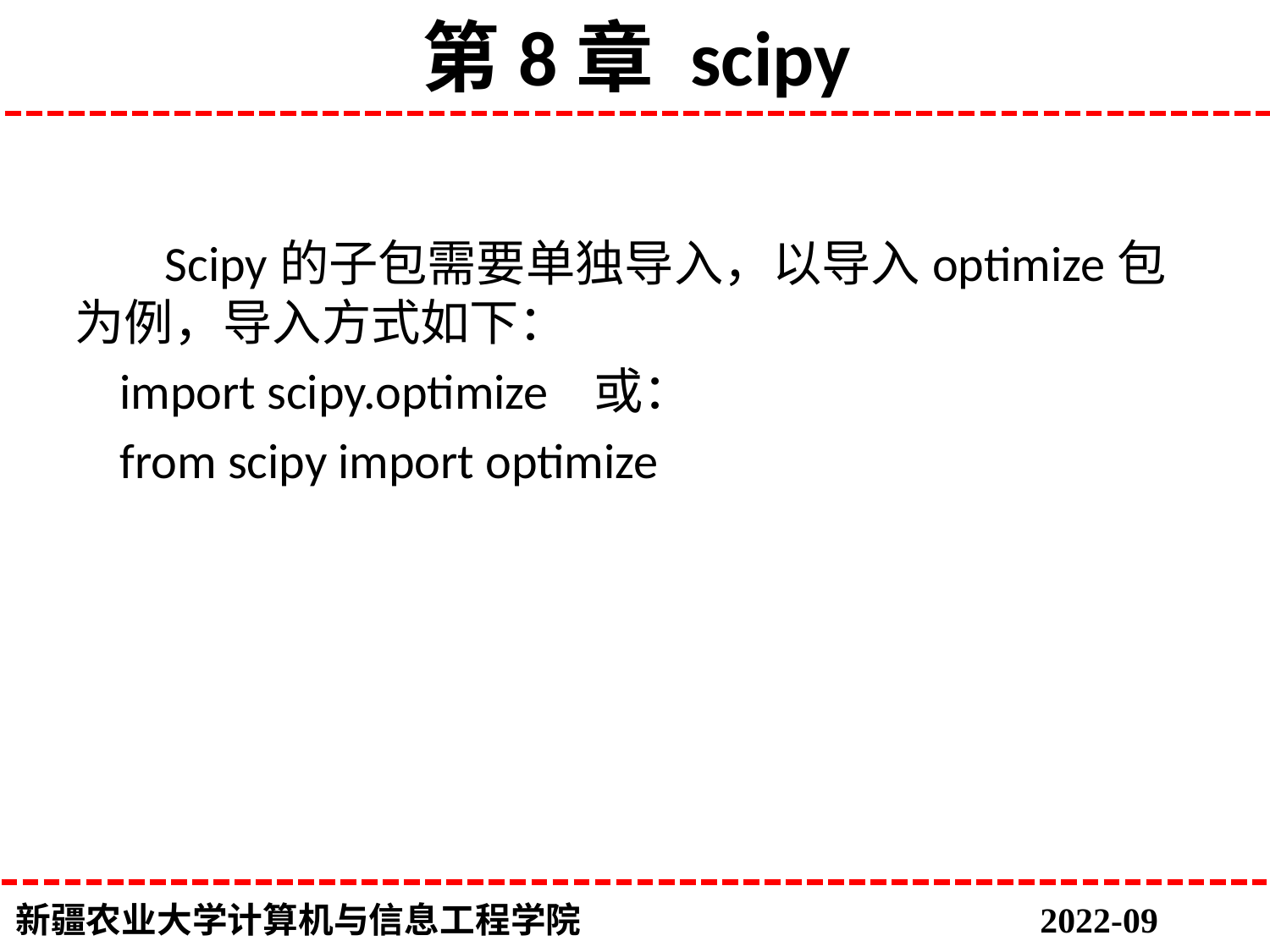

# 第8章 scipy

        Scipy的子包需要单独导入，以导入optimize包为例，导入方式如下：
    import scipy.optimize   或：
    from scipy import optimize